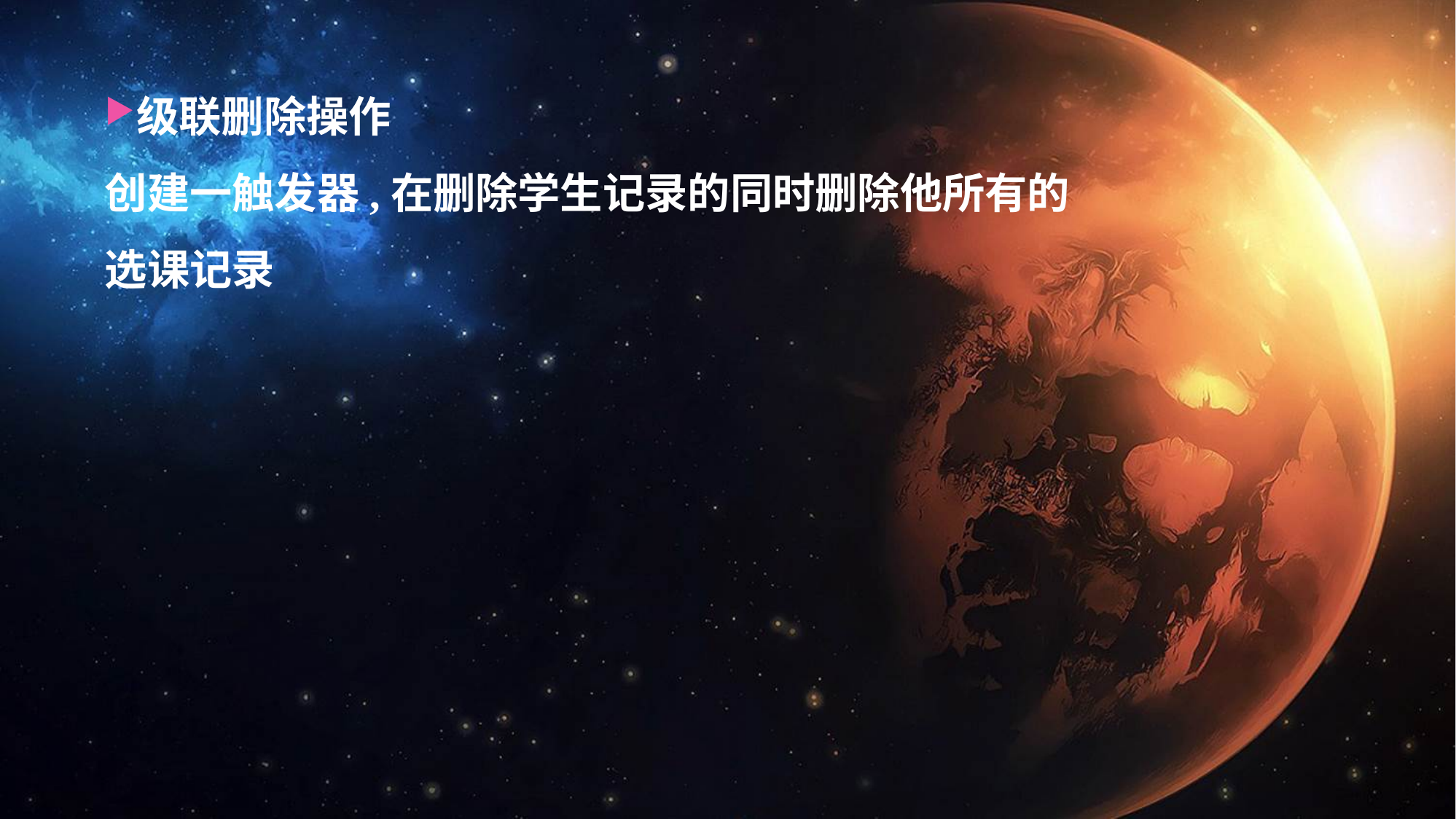

级联删除操作
创建一触发器,在删除学生记录的同时删除他所有的选课记录